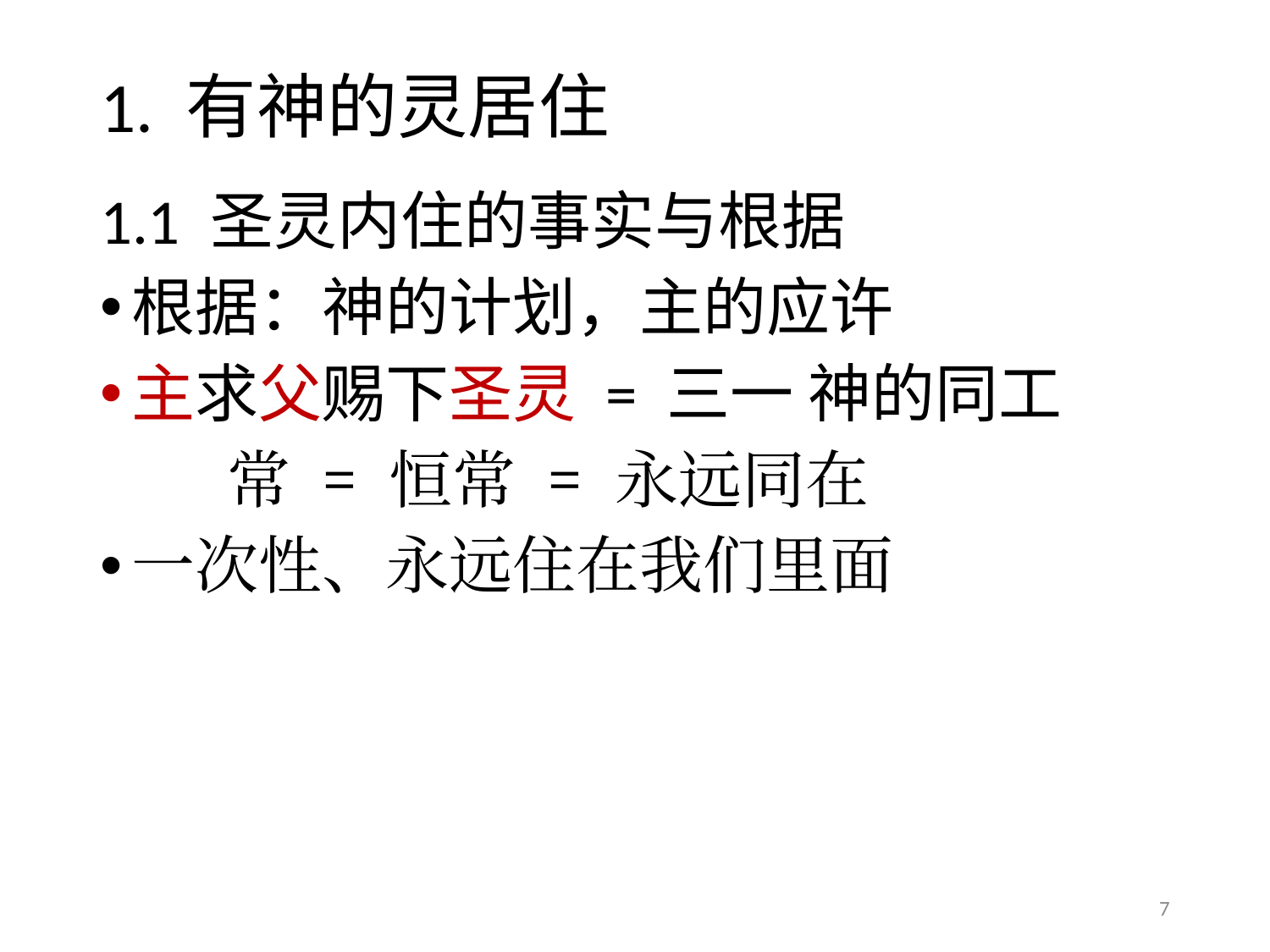

# 1. 有神的灵居住
1.1 圣灵内住的事实与根据
根据：神的计划，主的应许
主求父赐下圣灵 = 三一 神的同工
	常 = 恒常 = 永远同在
一次性、永远住在我们里面
7